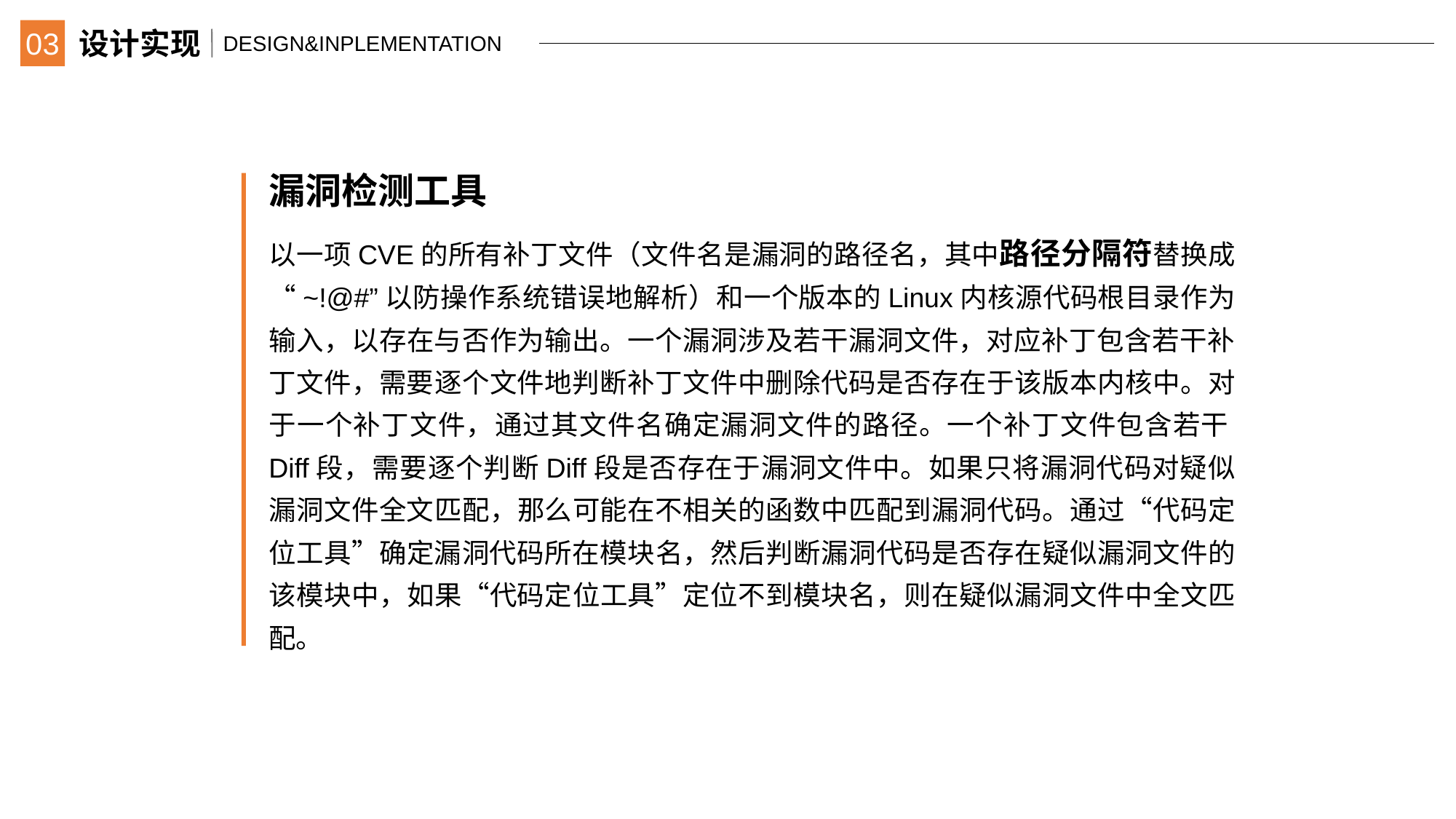

03
设计实现

DESIGN&INPLEMENTATION
漏洞检测工具

以一项CVE的所有补丁文件（文件名是漏洞的路径名，其中路径分隔符替换成“~!@#”以防操作系统错误地解析）和一个版本的Linux内核源代码根目录作为输入，以存在与否作为输出。一个漏洞涉及若干漏洞文件，对应补丁包含若干补丁文件，需要逐个文件地判断补丁文件中删除代码是否存在于该版本内核中。对于一个补丁文件，通过其文件名确定漏洞文件的路径。一个补丁文件包含若干Diff段，需要逐个判断Diff段是否存在于漏洞文件中。如果只将漏洞代码对疑似漏洞文件全文匹配，那么可能在不相关的函数中匹配到漏洞代码。通过“代码定位工具”确定漏洞代码所在模块名，然后判断漏洞代码是否存在疑似漏洞文件的该模块中，如果“代码定位工具”定位不到模块名，则在疑似漏洞文件中全文匹配。